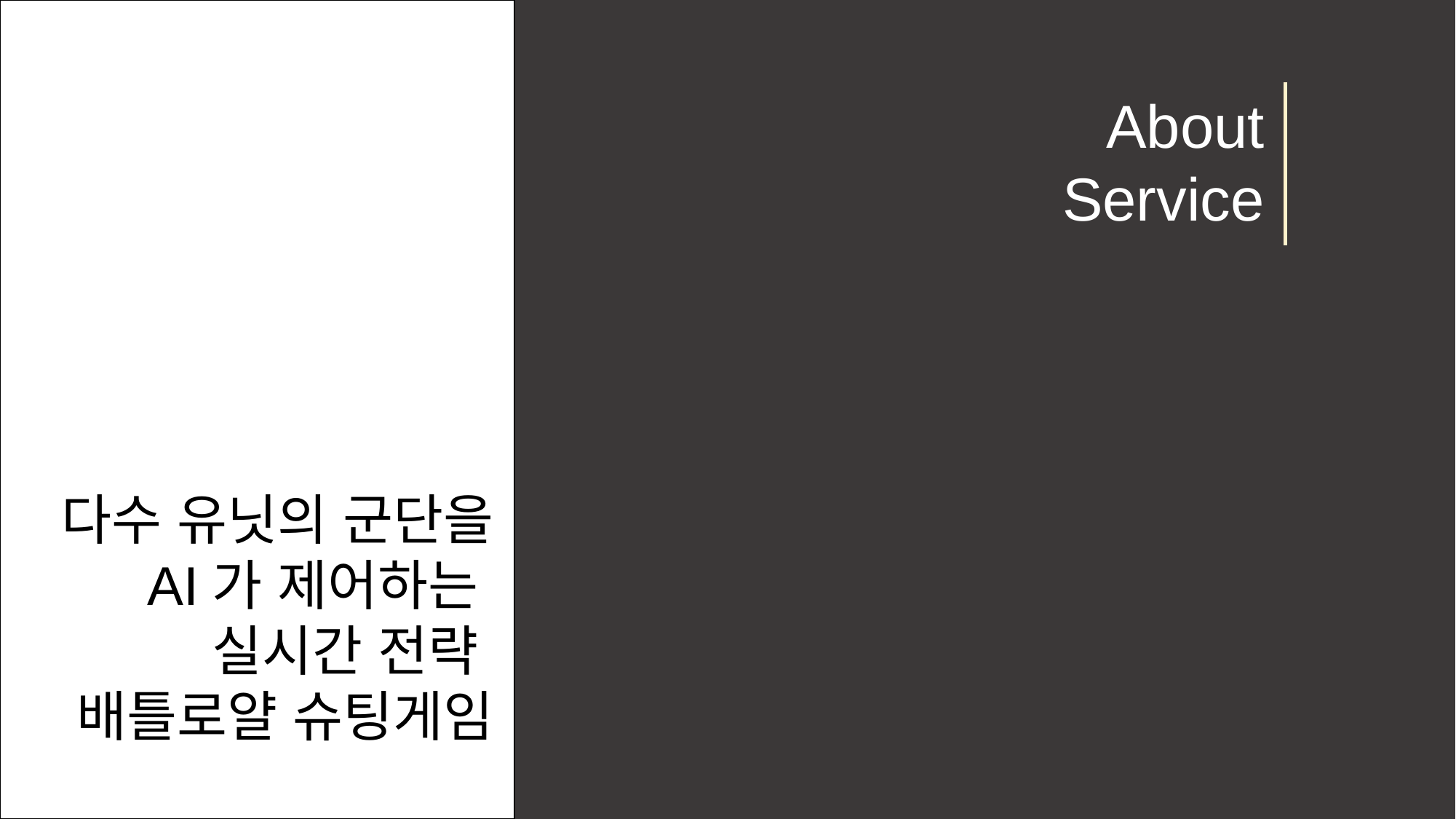

About
Service
다수 유닛의 군단을 AI가 제어하는
실시간 전략
배틀로얄 슈팅게임